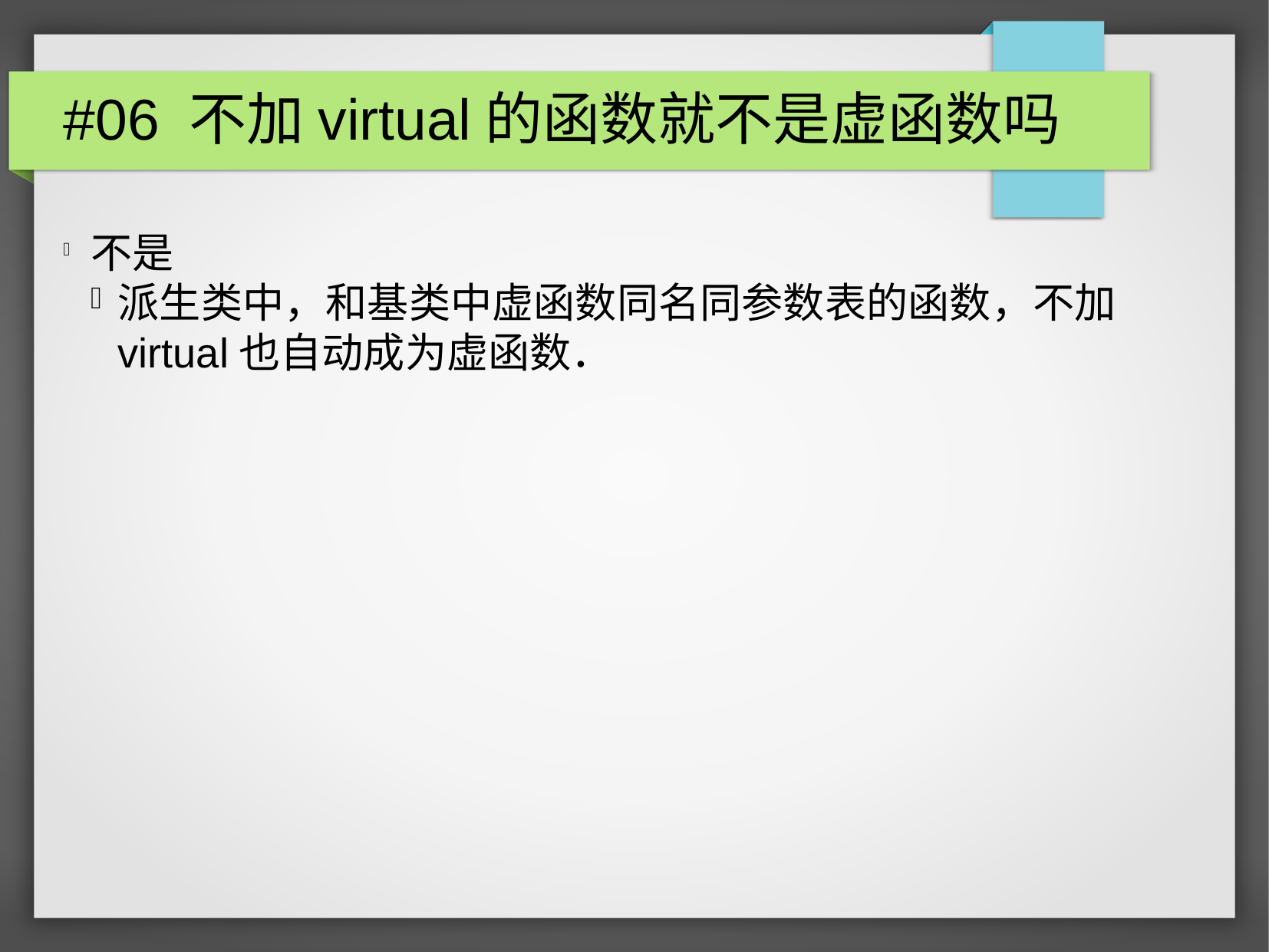

#06 不加virtual的函数就不是虚函数吗
不是
派生类中，和基类中虚函数同名同参数表的函数，不加virtual也自动成为虚函数．